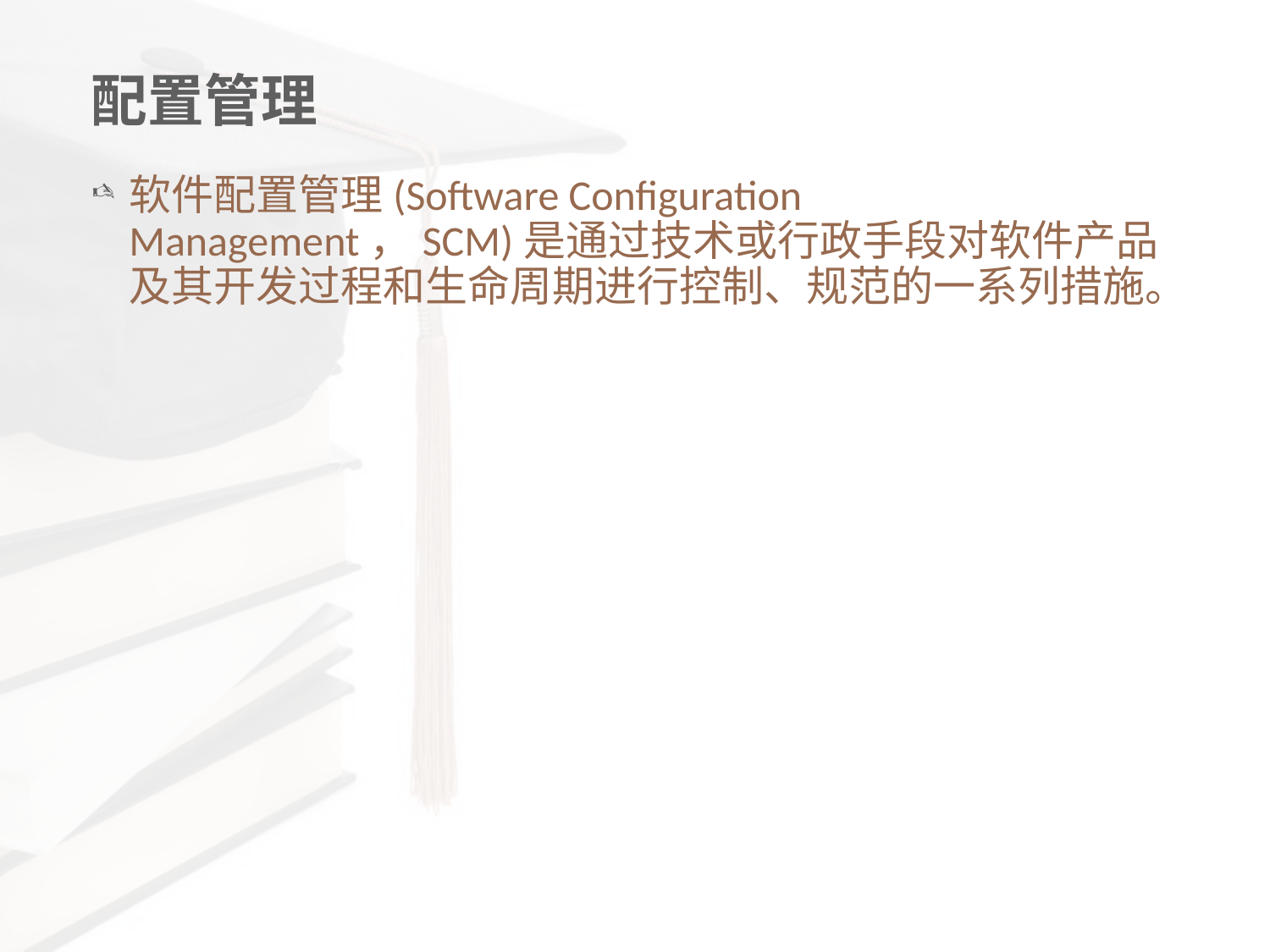

# 配置管理
软件配置管理(Software Configuration Management，SCM)是通过技术或行政手段对软件产品及其开发过程和生命周期进行控制、规范的一系列措施。